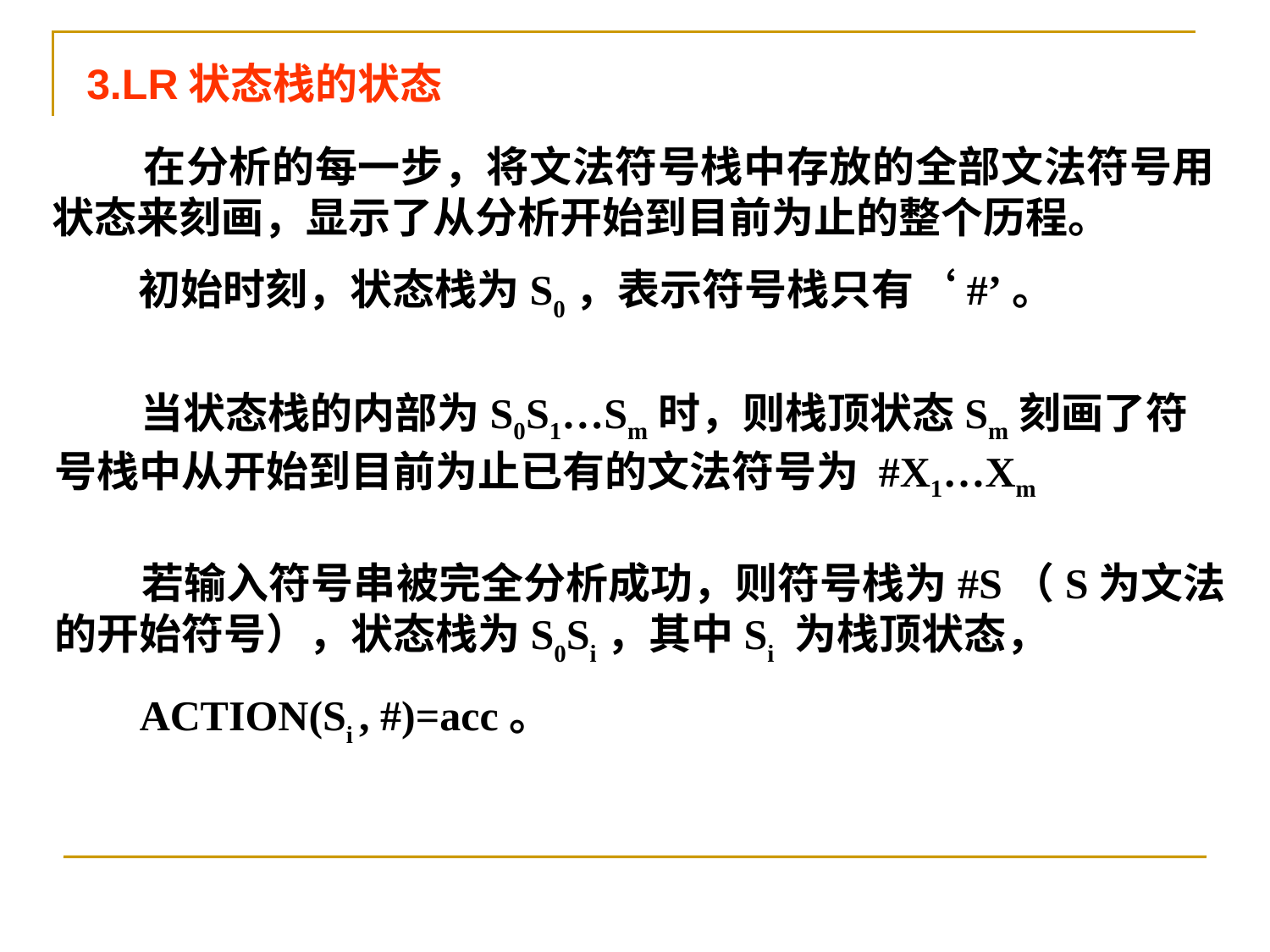

3.LR状态栈的状态
        在分析的每一步，将文法符号栈中存放的全部文法符号用状态来刻画，显示了从分析开始到目前为止的整个历程。
        初始时刻，状态栈为S0，表示符号栈只有‘#’。
        当状态栈的内部为S0S1…Sm时，则栈顶状态Sm刻画了符号栈中从开始到目前为止已有的文法符号为 #X1…Xm
        若输入符号串被完全分析成功，则符号栈为#S（S为文法的开始符号），状态栈为S0Si，其中Si 为栈顶状态，
        ACTION(Si , #)=acc。
29